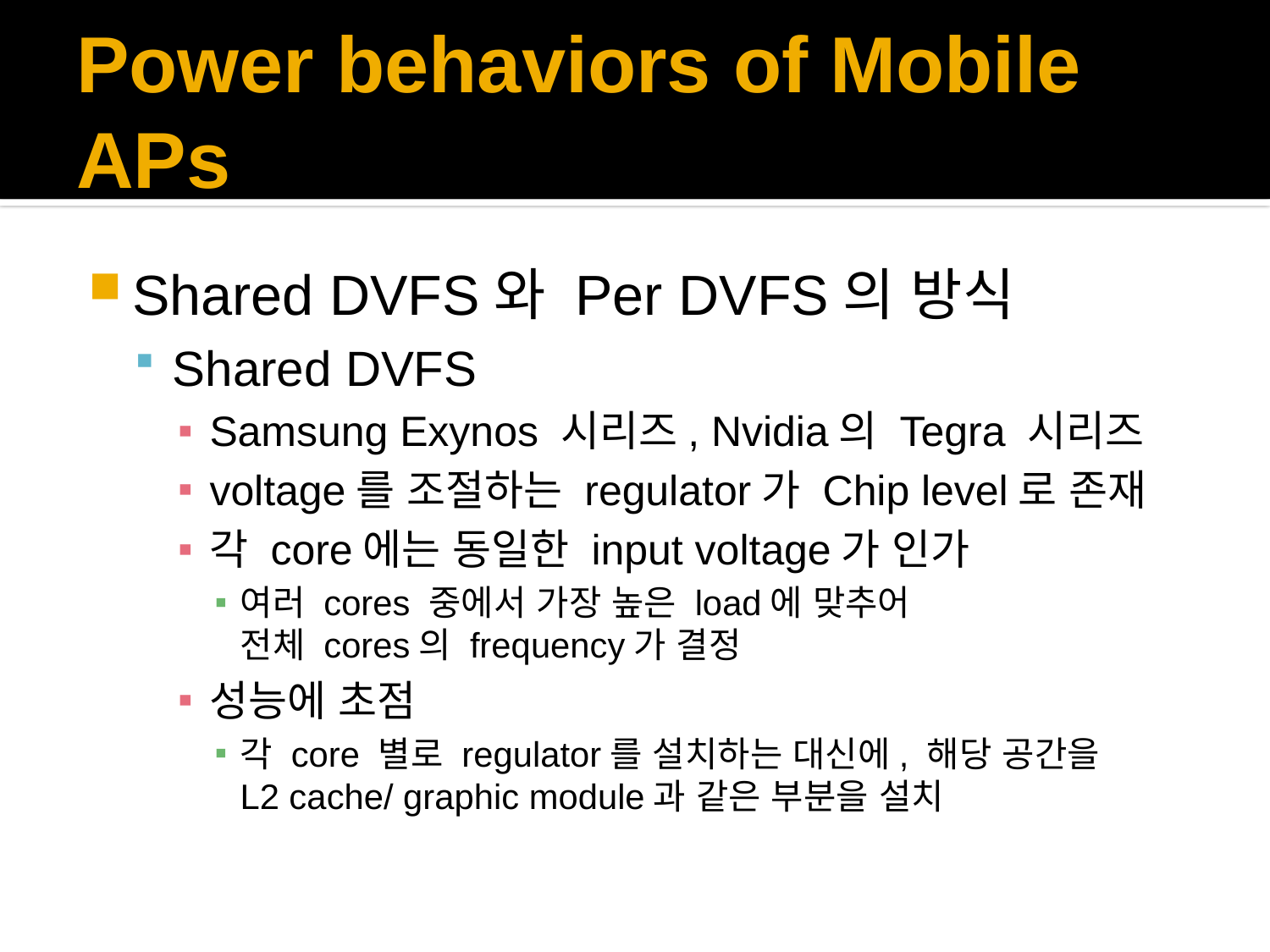

# Power behaviors of Mobile APs
Shared DVFS와 Per DVFS의 방식
Shared DVFS
Samsung Exynos 시리즈, Nvidia의 Tegra 시리즈
voltage를 조절하는 regulator가 Chip level로 존재
각 core에는 동일한 input voltage가 인가
여러 cores 중에서 가장 높은 load에 맞추어
전체 cores의 frequency가 결정
성능에 초점
각 core 별로 regulator를 설치하는 대신에, 해당 공간을
L2 cache/ graphic module과 같은 부분을 설치